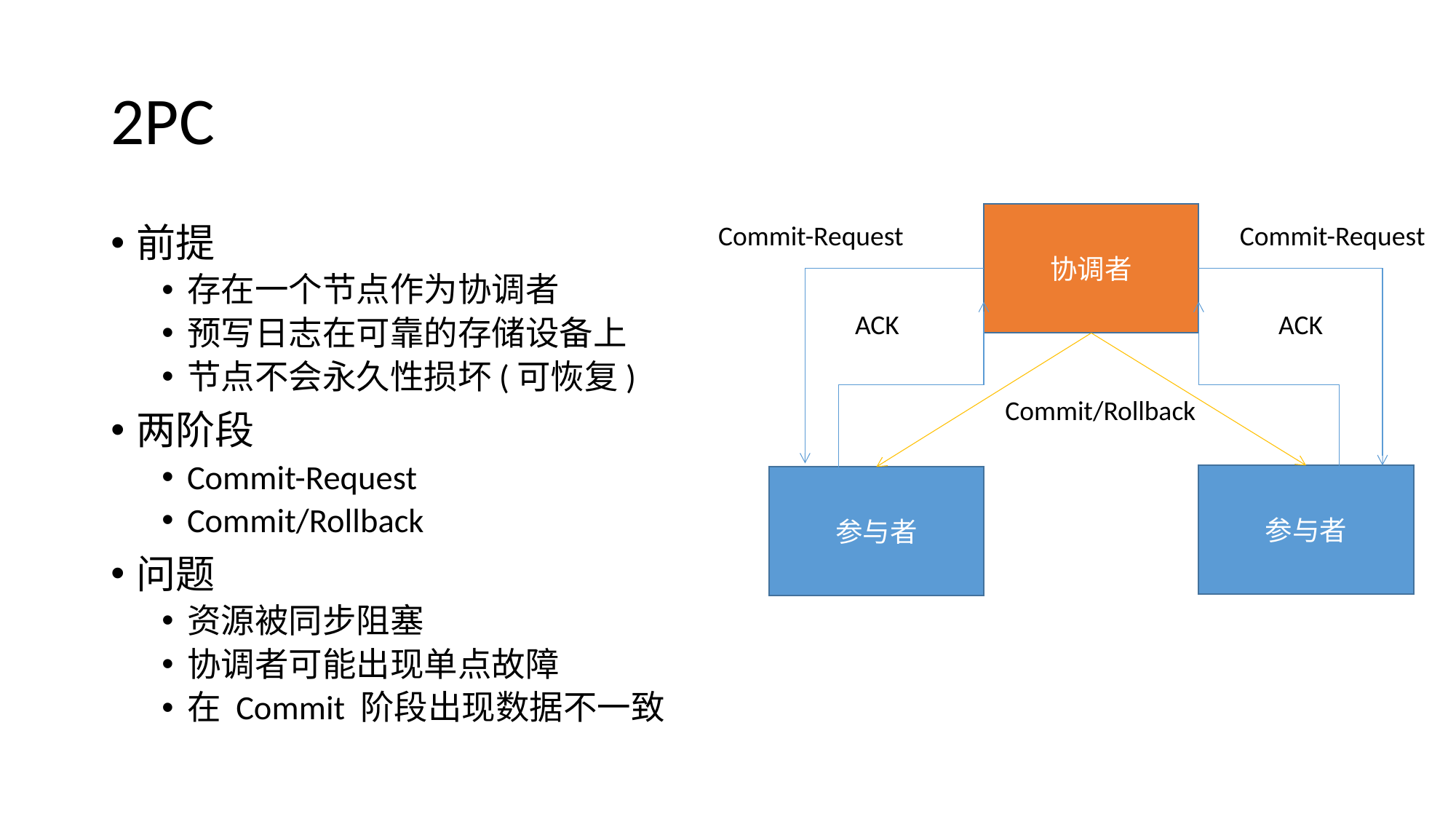

# 2PC
协调者
Commit-Request
Commit-Request
前提
存在一个节点作为协调者
预写日志在可靠的存储设备上
节点不会永久性损坏(可恢复)
两阶段
Commit-Request
Commit/Rollback
问题
资源被同步阻塞
协调者可能出现单点故障
在 Commit 阶段出现数据不一致
ACK
ACK
Commit/Rollback
参与者
参与者